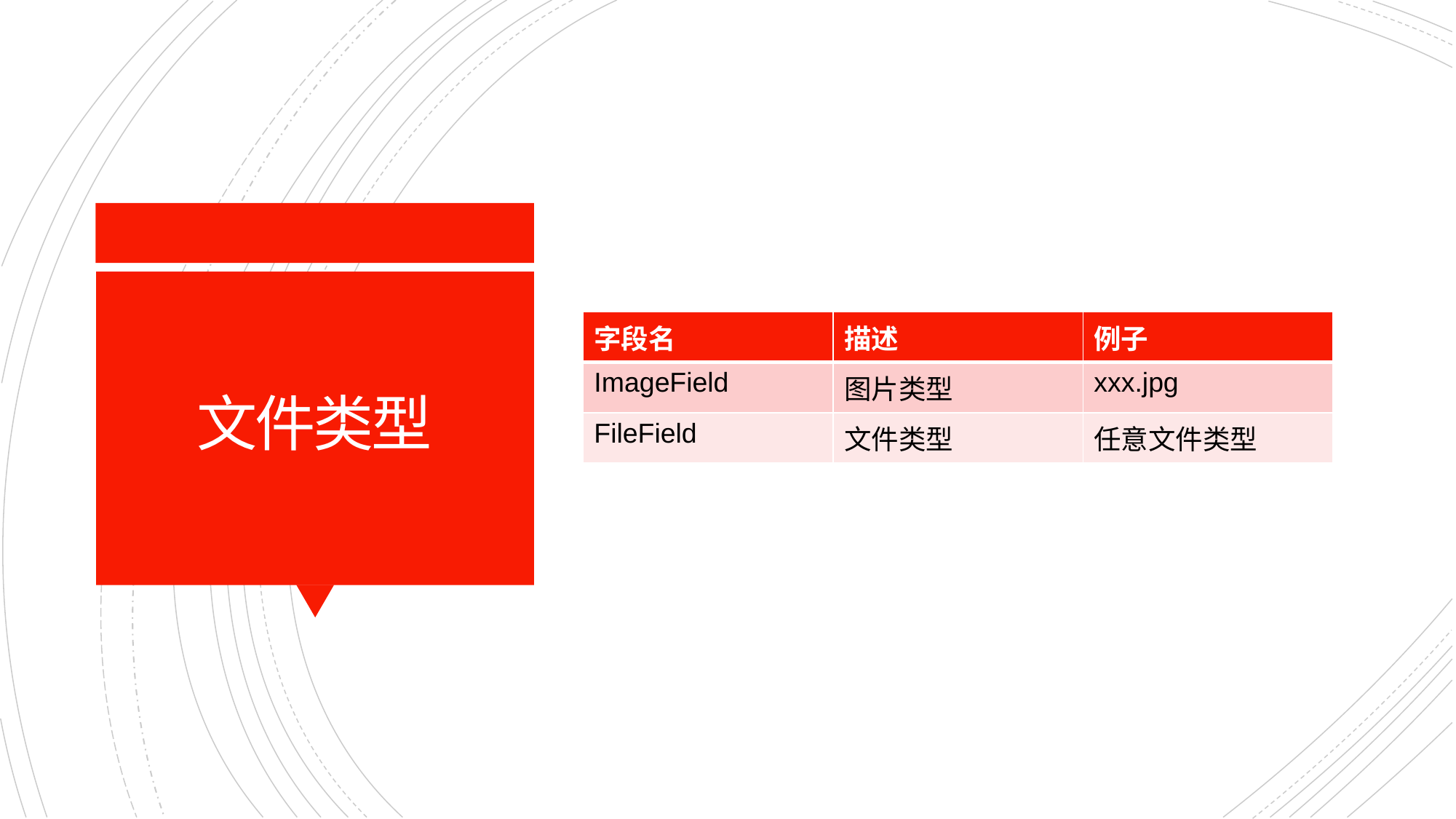

# 文件类型
| 字段名 | 描述 | 例子 |
| --- | --- | --- |
| ImageField | 图片类型 | xxx.jpg |
| FileField | 文件类型 | 任意文件类型 |